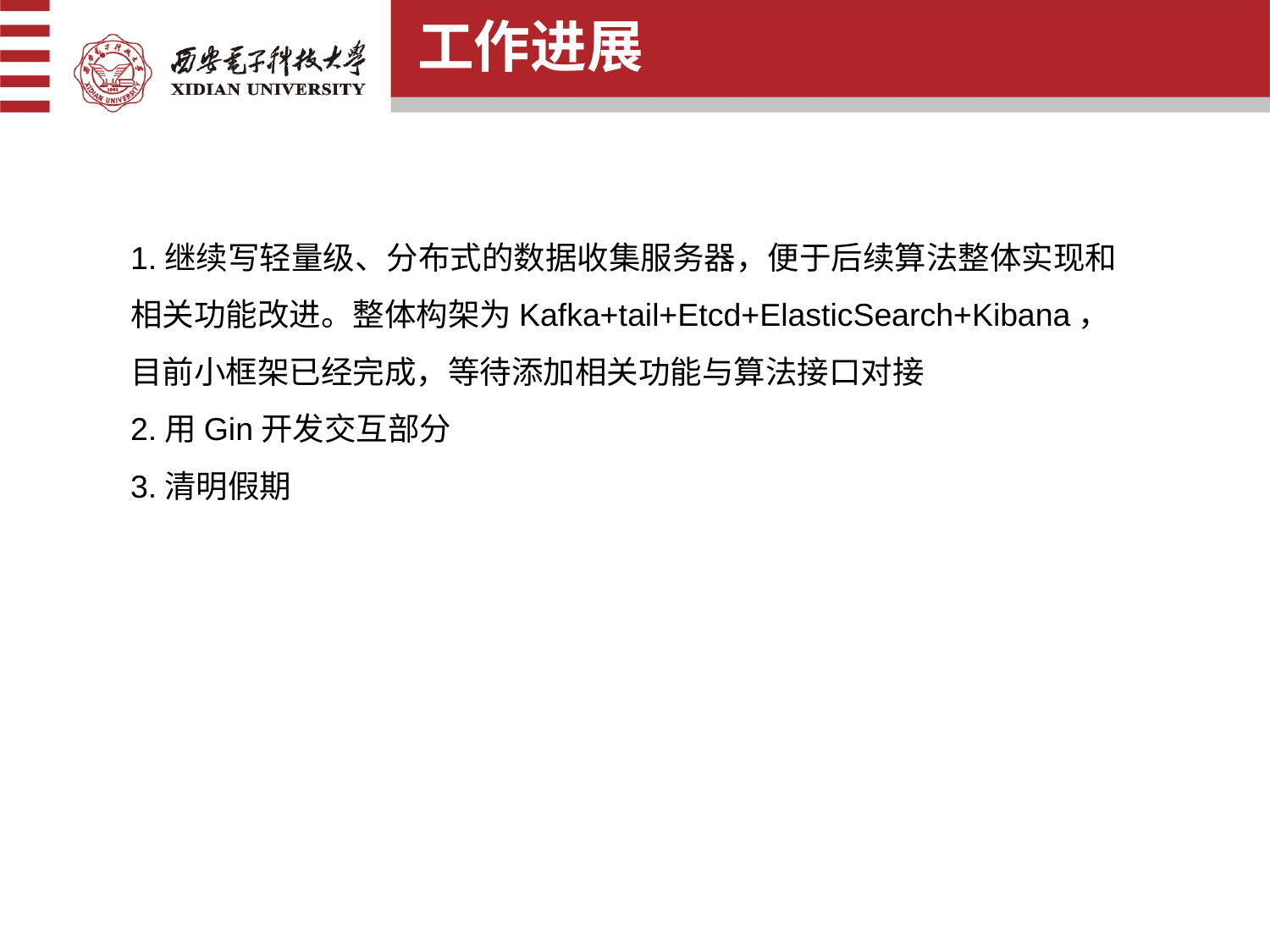

工作进展
1.继续写轻量级、分布式的数据收集服务器，便于后续算法整体实现和相关功能改进。整体构架为Kafka+tail+Etcd+ElasticSearch+Kibana，目前小框架已经完成，等待添加相关功能与算法接口对接
2.用Gin开发交互部分
3.清明假期